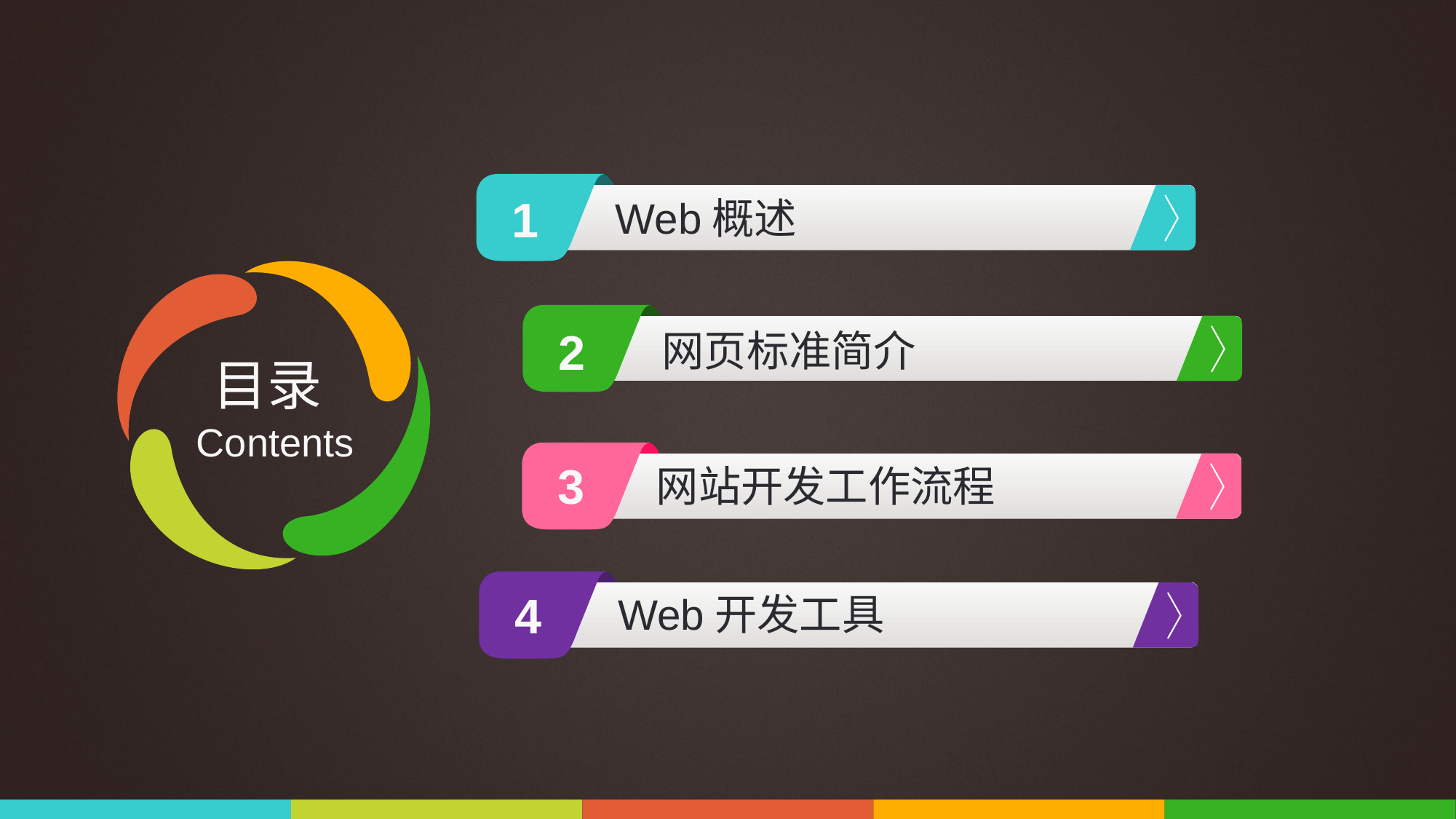

1

Web概述

2
网页标准简介
目录
Contents

3

网站开发工作流程

4
Web开发工具